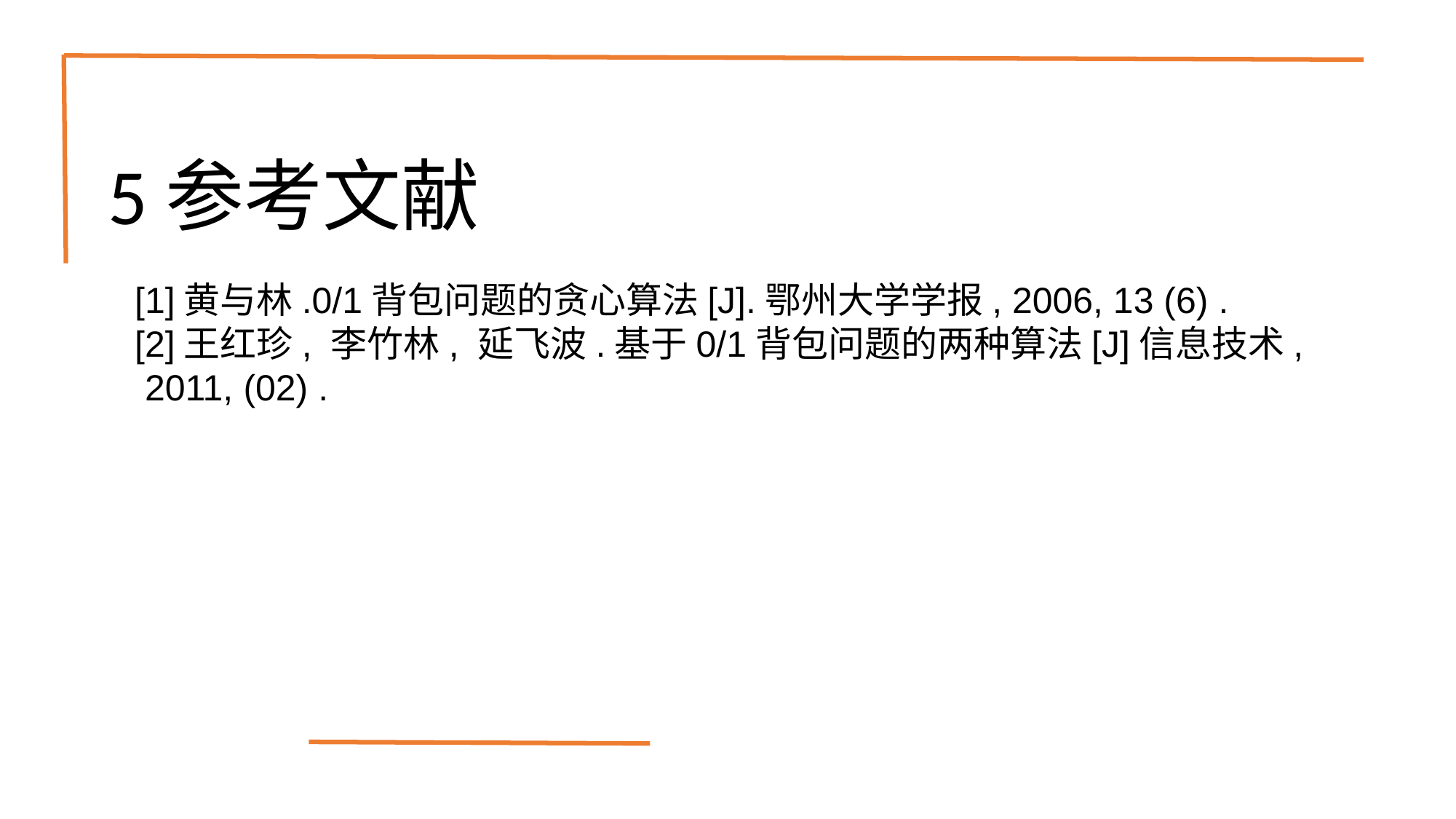

# 5参考文献
[1]黄与林.0/1背包问题的贪心算法[J].鄂州大学学报, 2006, 13 (6) .
[2]王红珍, 李竹林, 延飞波.基于0/1背包问题的两种算法[J]信息技术, 2011, (02) .
19